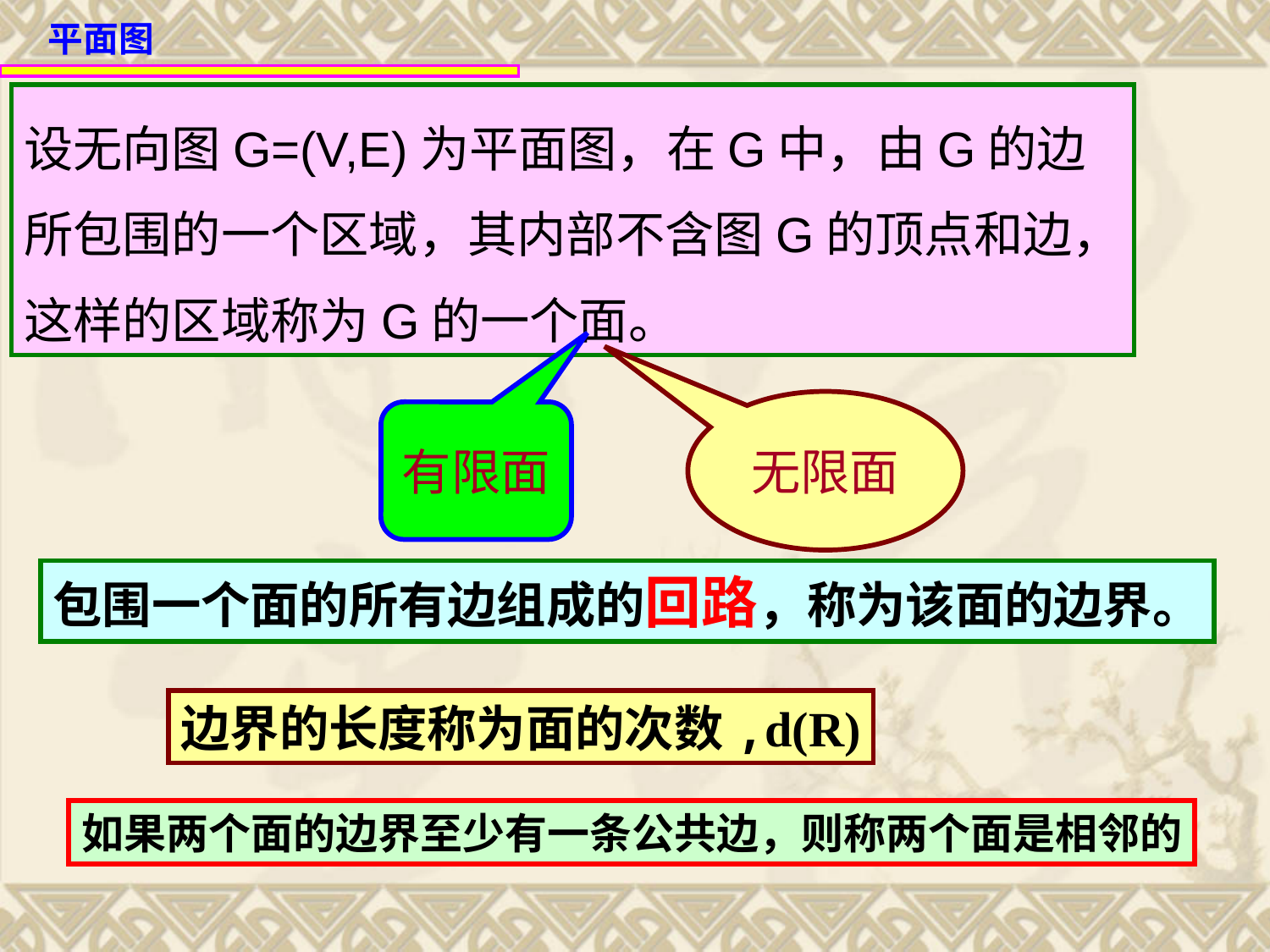

平面图

设无向图G=(V,E)为平面图，在G中，由G的边
所包围的一个区域，其内部不含图G的顶点和边，
这样的区域称为G的一个面。
无限面
有限面
包围一个面的所有边组成的回路，称为该面的边界。
边界的长度称为面的次数,d(R)
如果两个面的边界至少有一条公共边，则称两个面是相邻的